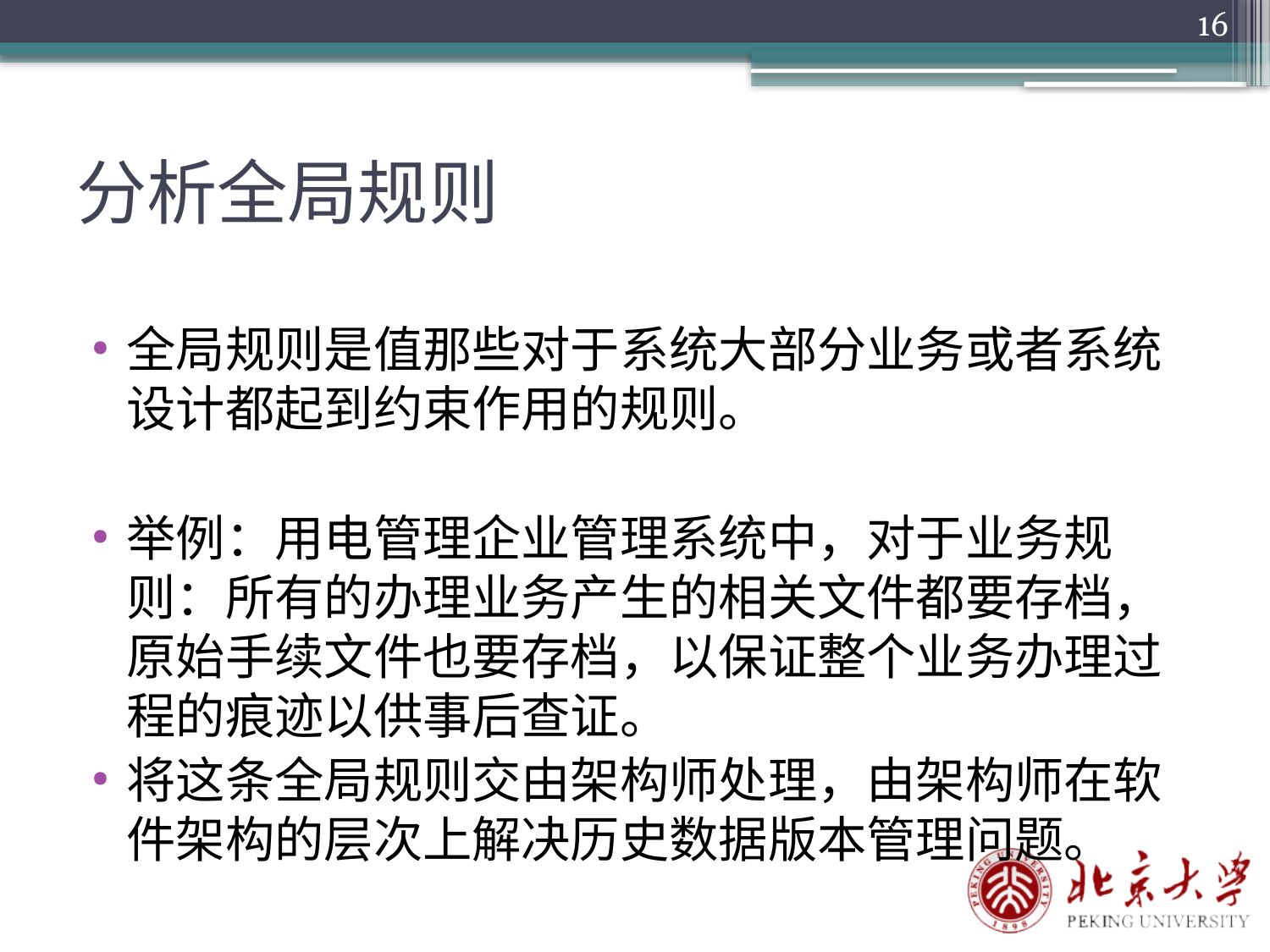

16
# 分析全局规则
全局规则是值那些对于系统大部分业务或者系统设计都起到约束作用的规则。

举例：用电管理企业管理系统中，对于业务规则：所有的办理业务产生的相关文件都要存档，原始手续文件也要存档，以保证整个业务办理过程的痕迹以供事后查证。
将这条全局规则交由架构师处理，由架构师在软件架构的层次上解决历史数据版本管理问题。